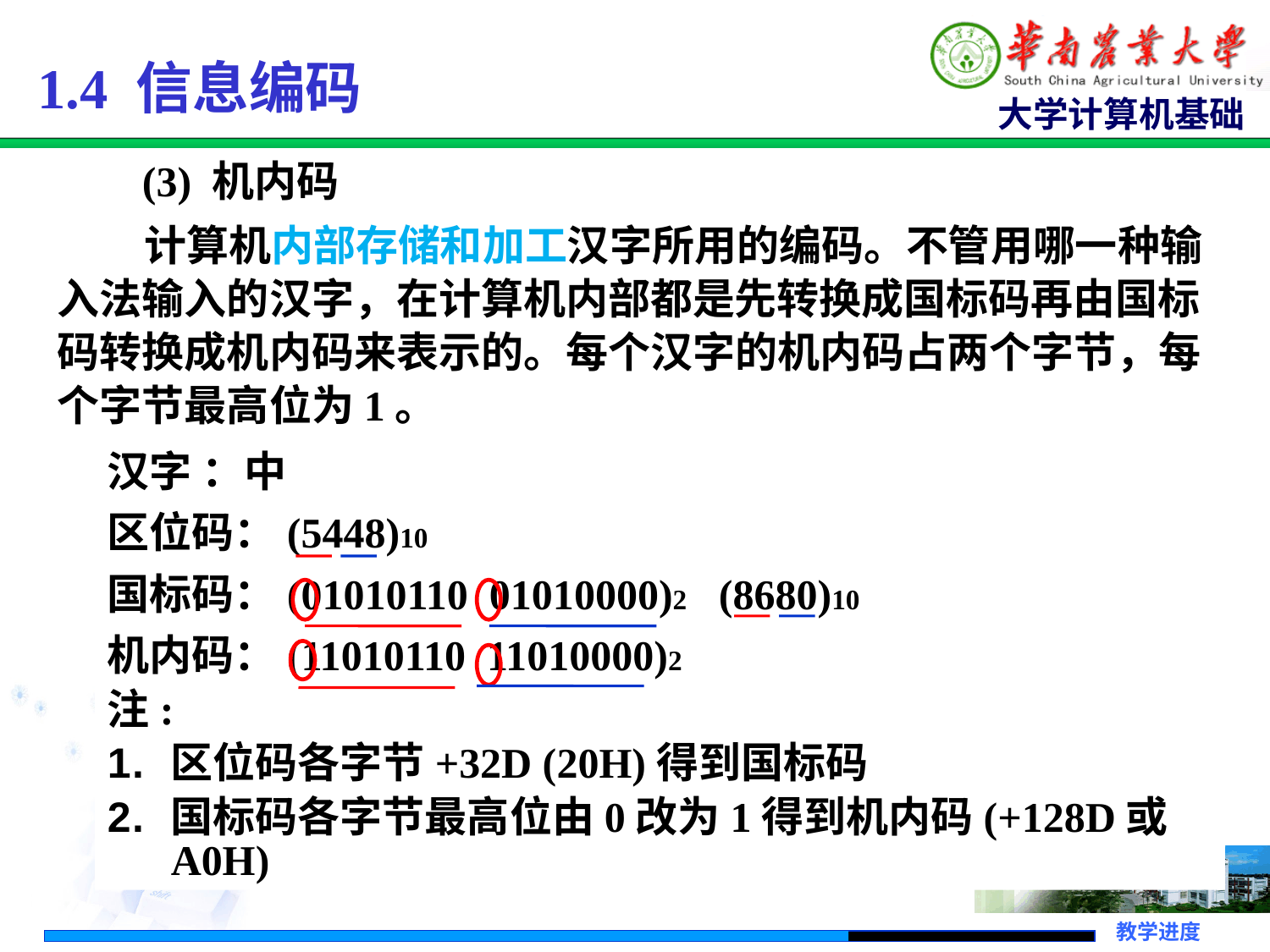

1.4 信息编码
        (3) 机内码
        计算机内部存储和加工汉字所用的编码。不管用哪一种输入法输入的汉字，在计算机内部都是先转换成国标码再由国标码转换成机内码来表示的。每个汉字的机内码占两个字节，每个字节最高位为1。
汉字 ：中
区位码：(5448)10
国标码：(01010110  01010000)2   (8680)10
机内码：(11010110  11010000)2
注:
区位码各字节+32D (20H)得到国标码
国标码各字节最高位由0改为1得到机内码(+128D或A0H)